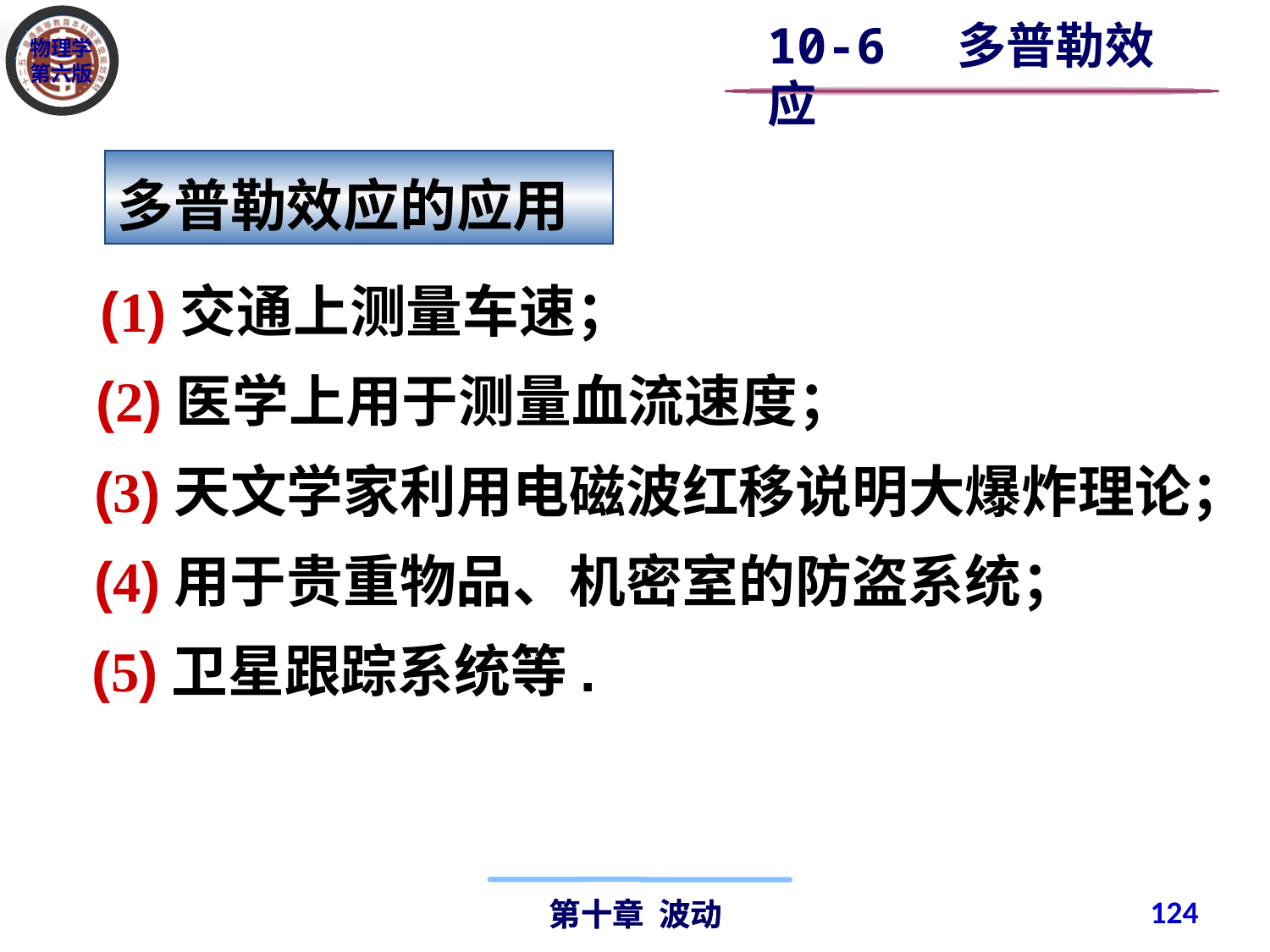

10-6  多普勒效应

多普勒效应的应用
(1)交通上测量车速；
(2)医学上用于测量血流速度；
(3)天文学家利用电磁波红移说明大爆炸理论；
(4)用于贵重物品、机密室的防盗系统；
(5)卫星跟踪系统等.
124